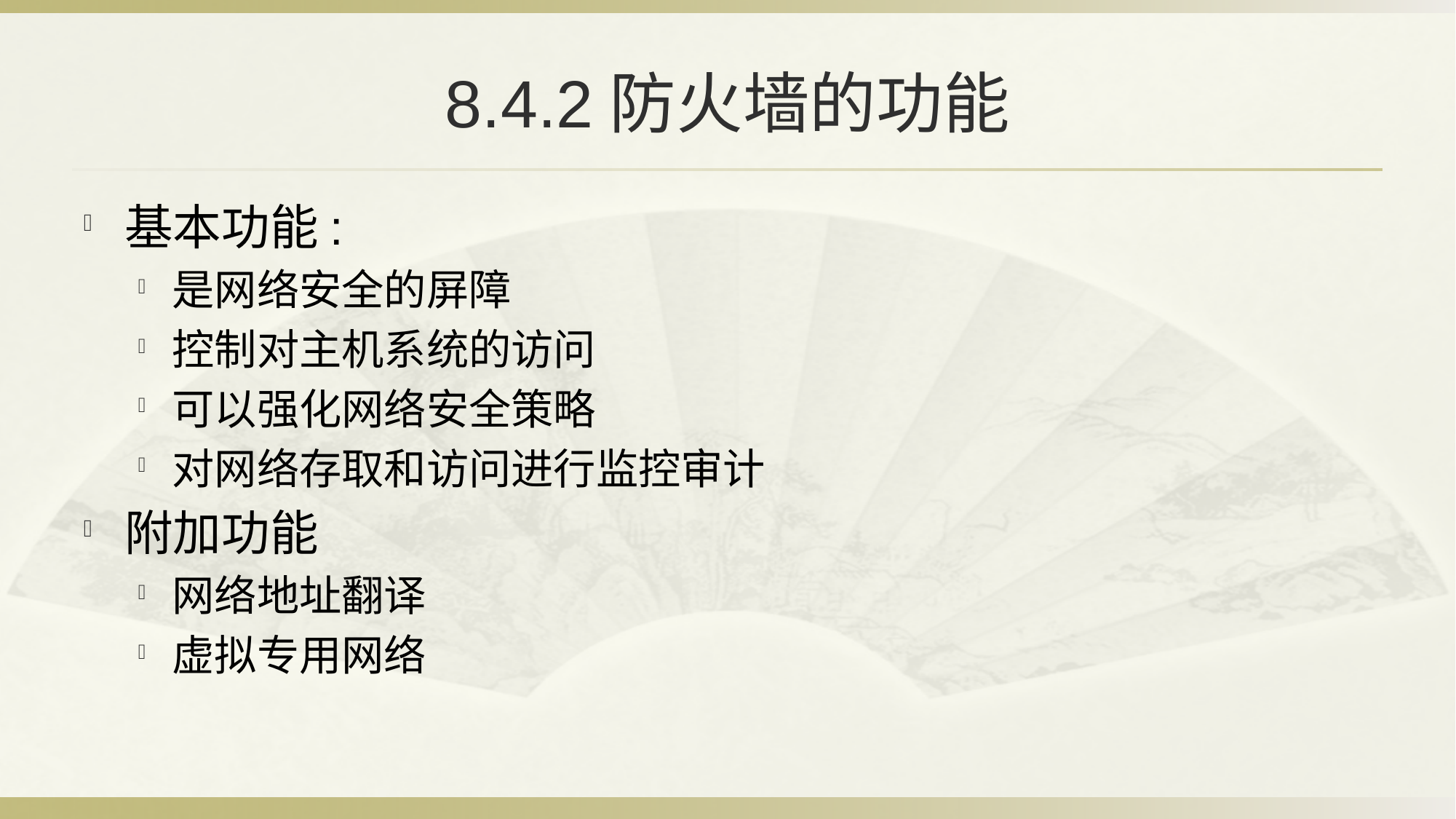

# 8.4.2防火墙的功能
基本功能:
是网络安全的屏障
控制对主机系统的访问
可以强化网络安全策略
对网络存取和访问进行监控审计
附加功能
网络地址翻译
虚拟专用网络